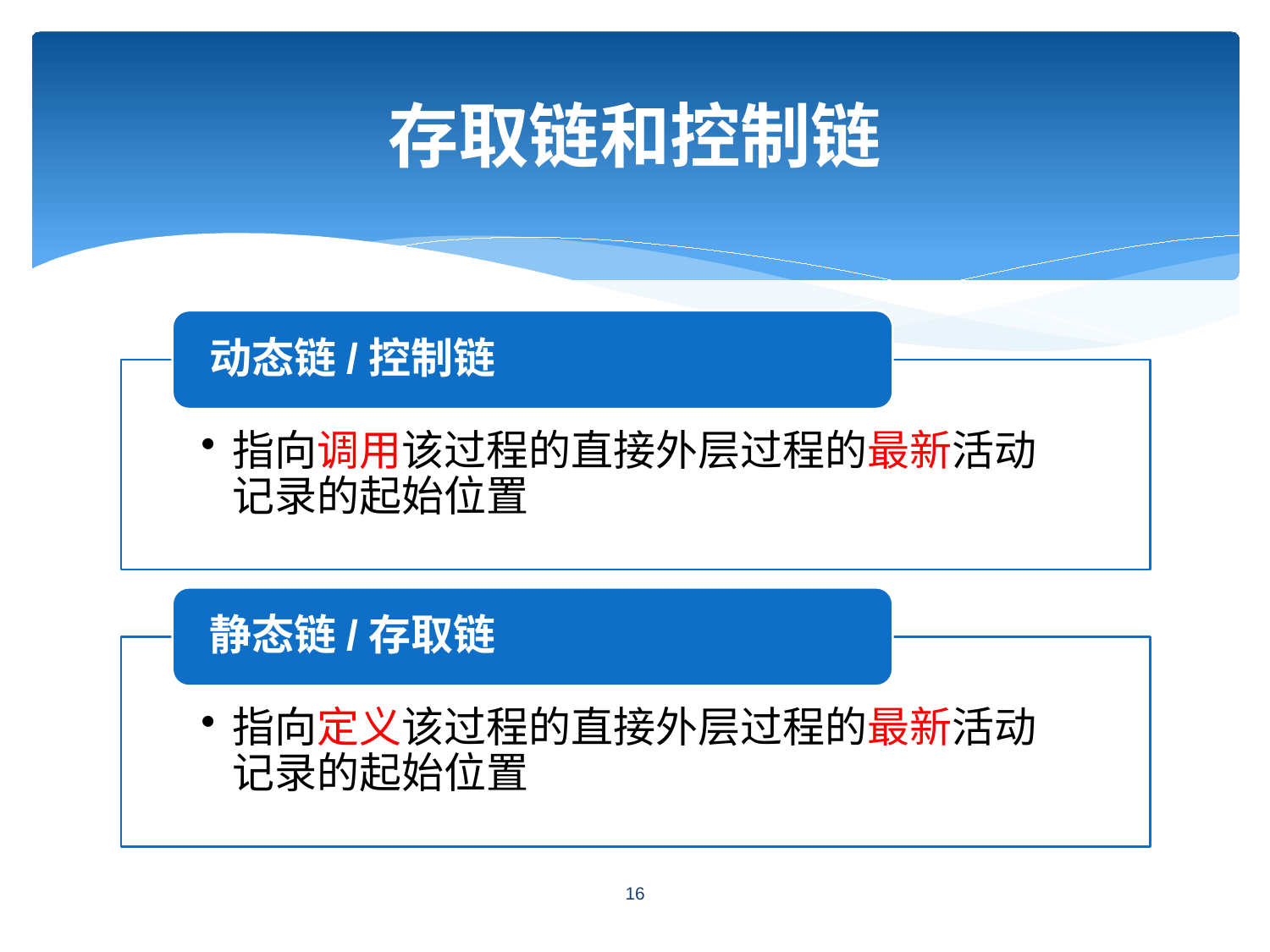

# 存取链和控制链
指向调用该过程的直接外层过程的最新活动记录的起始位置
动态链/控制链
指向定义该过程的直接外层过程的最新活动记录的起始位置
静态链/存取链
16